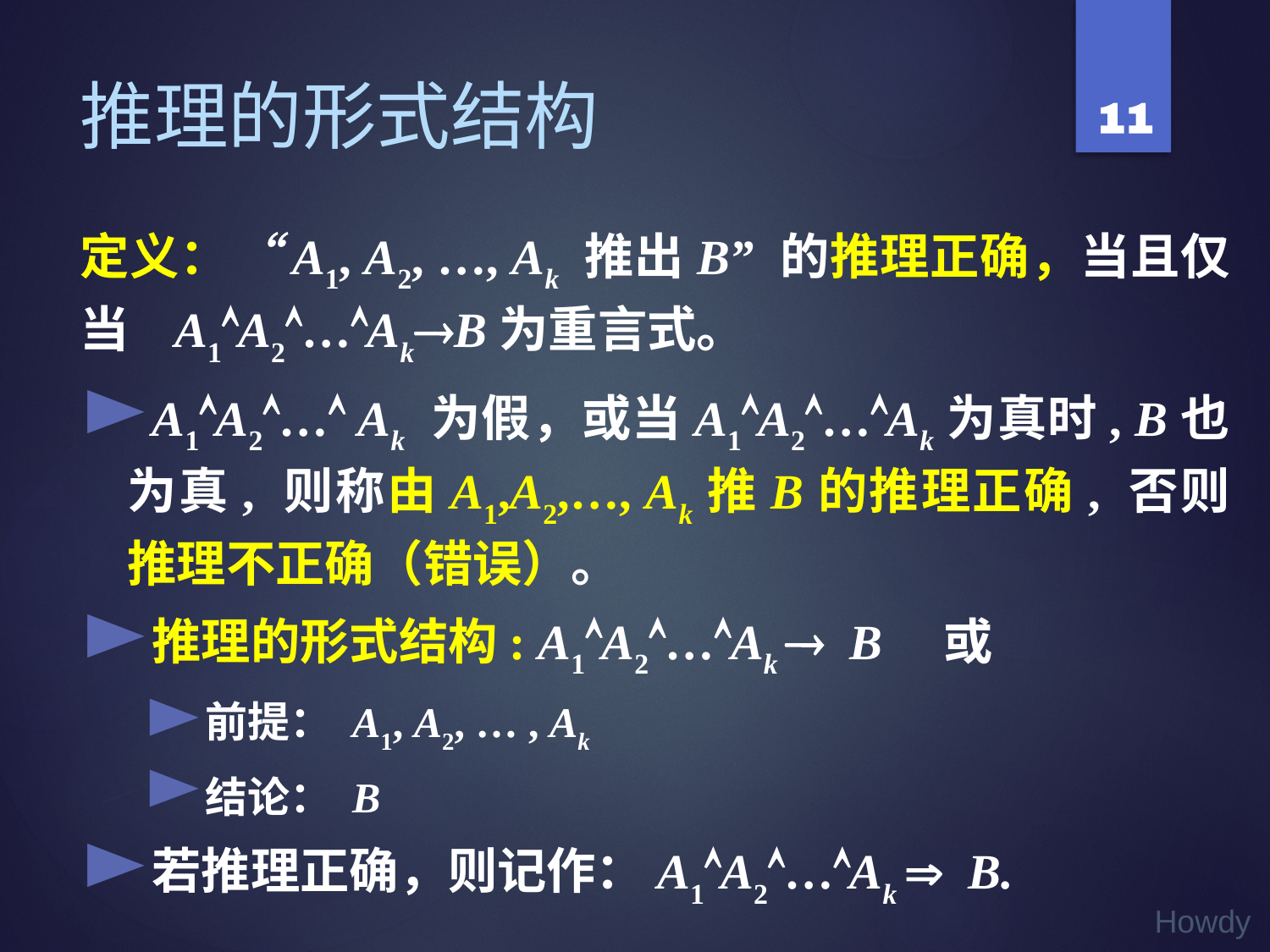

11
# 推理的形式结构
定义：“A1, A2, …, Ak 推出B” 的推理正确，当且仅当   A1∧A2∧…∧Ak→B为重言式。
A1∧A2∧…∧ Ak 为假，或当A1∧A2∧…∧Ak为真时, B也为真, 则称由A1,A2,…, Ak推B的推理正确, 否则推理不正确（错误）。
推理的形式结构: A1∧A2∧…∧Ak → B    或
前提： A1, A2, … , Ak
结论： B
若推理正确，则记作：A1∧A2∧…∧Ak ⇒ B.